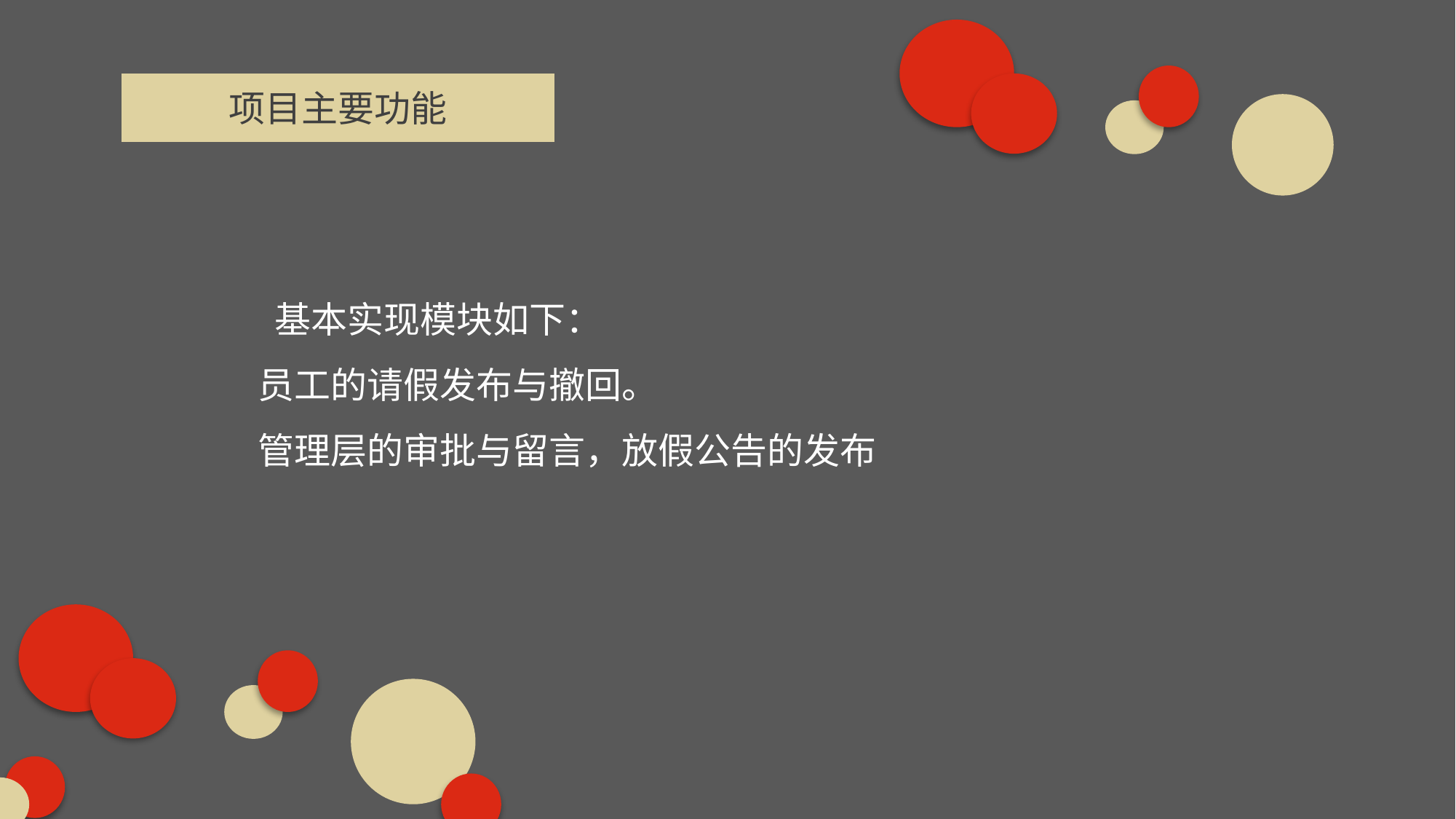

项目主要功能

 基本实现模块如下：
员工的请假发布与撤回。
管理层的审批与留言，放假公告的发布